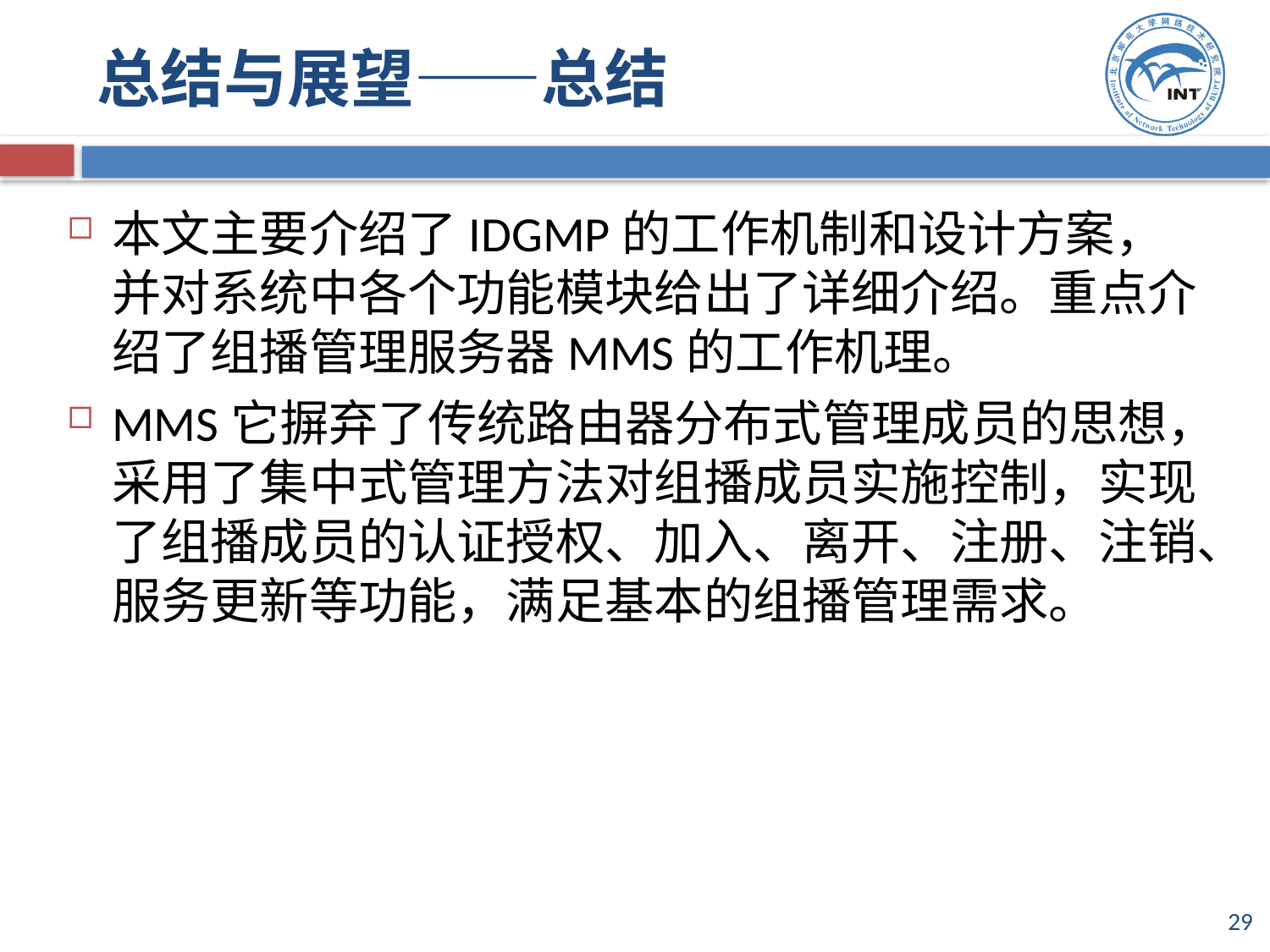

# 总结与展望——总结
本文主要介绍了IDGMP的工作机制和设计方案，并对系统中各个功能模块给出了详细介绍。重点介绍了组播管理服务器MMS的工作机理。
MMS它摒弃了传统路由器分布式管理成员的思想，采用了集中式管理方法对组播成员实施控制，实现了组播成员的认证授权、加入、离开、注册、注销、服务更新等功能，满足基本的组播管理需求。
29